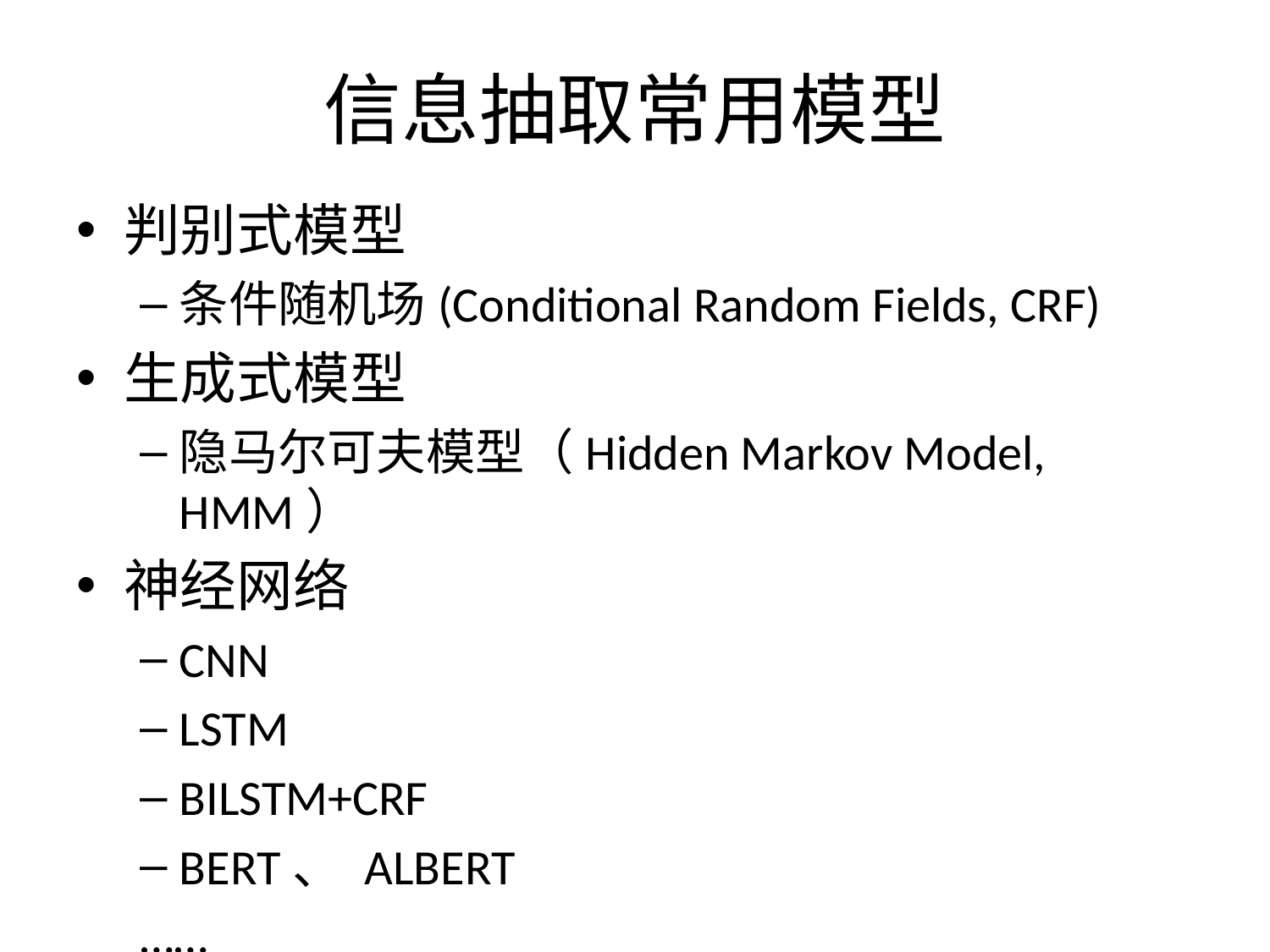

# 信息抽取常用模型
判别式模型
条件随机场(Conditional Random Fields, CRF)
生成式模型
隐马尔可夫模型（Hidden Markov Model, HMM）
神经网络
CNN
LSTM
BILSTM+CRF
BERT、 ALBERT
……